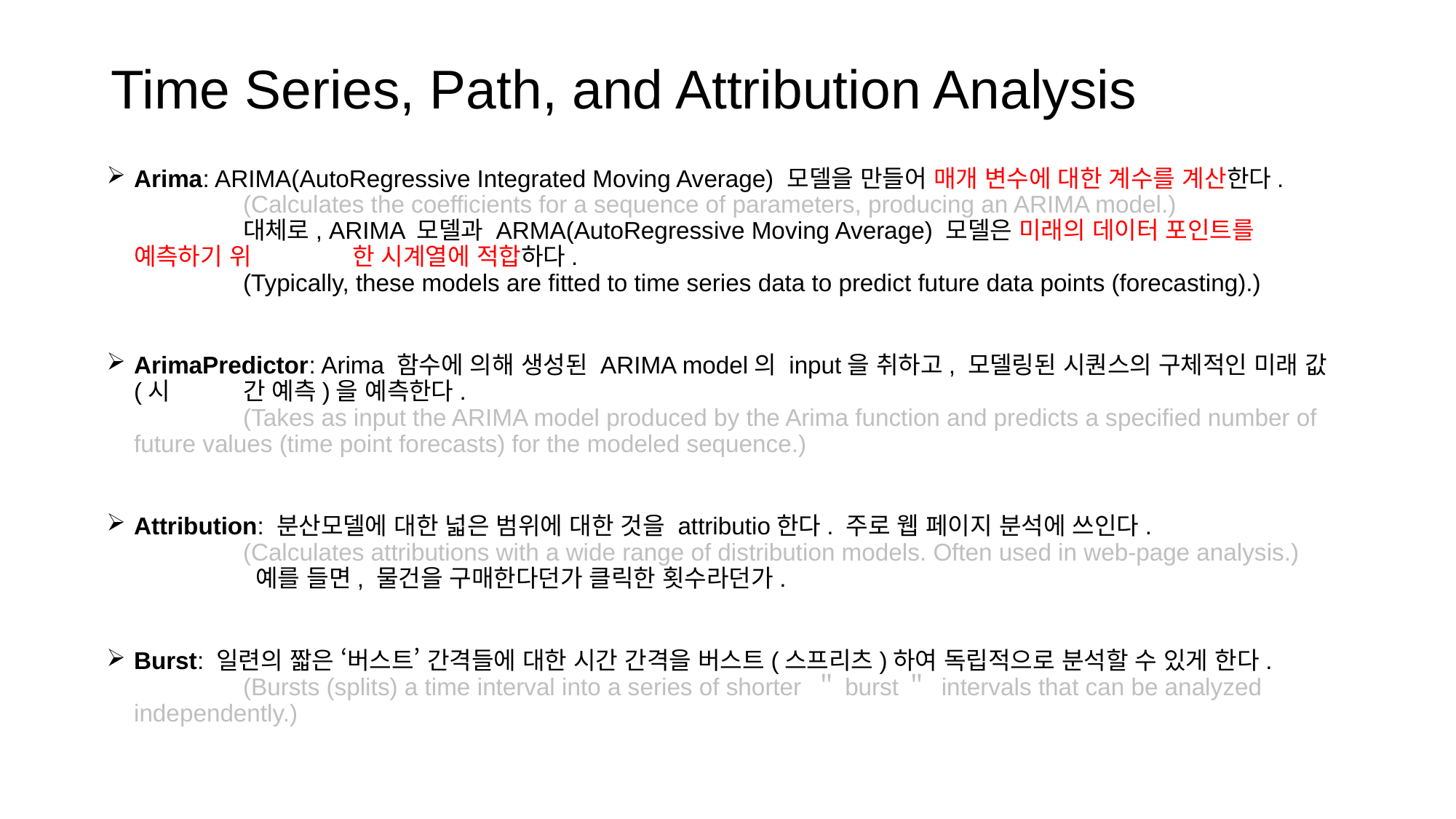

# Time Series, Path, and Attribution Analysis
Arima: ARIMA(AutoRegressive Integrated Moving Average) 모델을 만들어 매개 변수에 대한 계수를 계산한다.
	(Calculates the coefficients for a sequence of parameters, producing an ARIMA model.)
	대체로, ARIMA 모델과 ARMA(AutoRegressive Moving Average) 모델은 미래의 데이터 포인트를 예측하기 위	한 시계열에 적합하다.
	(Typically, these models are fitted to time series data to predict future data points (forecasting).)

ArimaPredictor: Arima 함수에 의해 생성된 ARIMA model의 input을 취하고, 모델링된 시퀀스의 구체적인 미래 값(시	간 예측)을 예측한다.
	(Takes as input the ARIMA model produced by the Arima function and predicts a specified number of 	future values (time point forecasts) for the modeled sequence.)

Attribution: 분산모델에 대한 넓은 범위에 대한 것을 attributio한다. 주로 웹 페이지 분석에 쓰인다.
	(Calculates attributions with a wide range of distribution models. Often used in web-page analysis.)
	 예를 들면, 물건을 구매한다던가 클릭한 횟수라던가.

Burst: 일련의 짧은 ‘버스트’ 간격들에 대한 시간 간격을 버스트(스프리츠)하여 독립적으로 분석할 수 있게 한다.
	(Bursts (splits) a time interval into a series of shorter ＂burst＂ intervals that can be analyzed 	independently.)